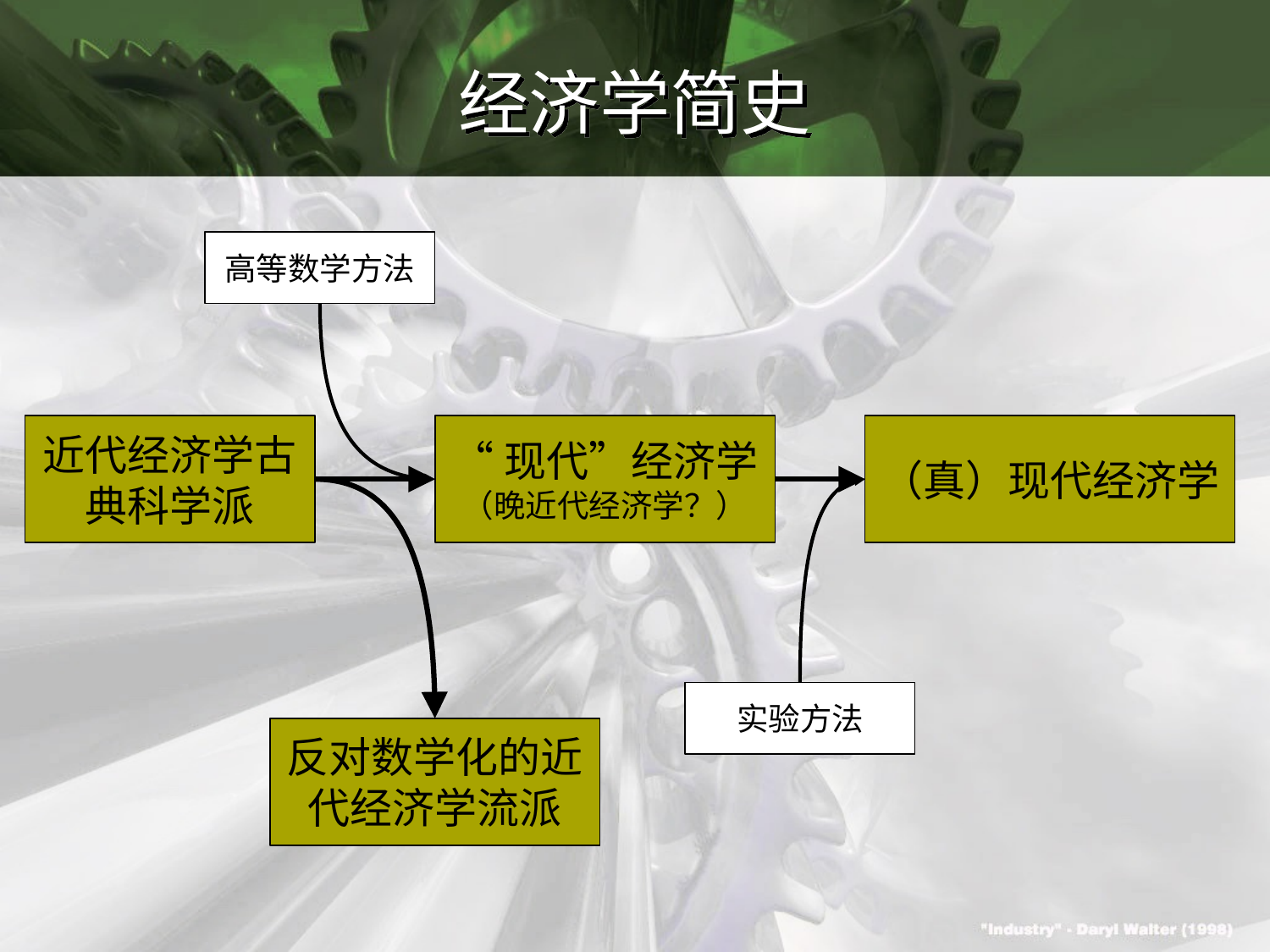

# 经济学简史
高等数学方法
近代经济学古典科学派
“现代”经济学
（晚近代经济学？）
（真）现代经济学
实验方法
反对数学化的近代经济学流派